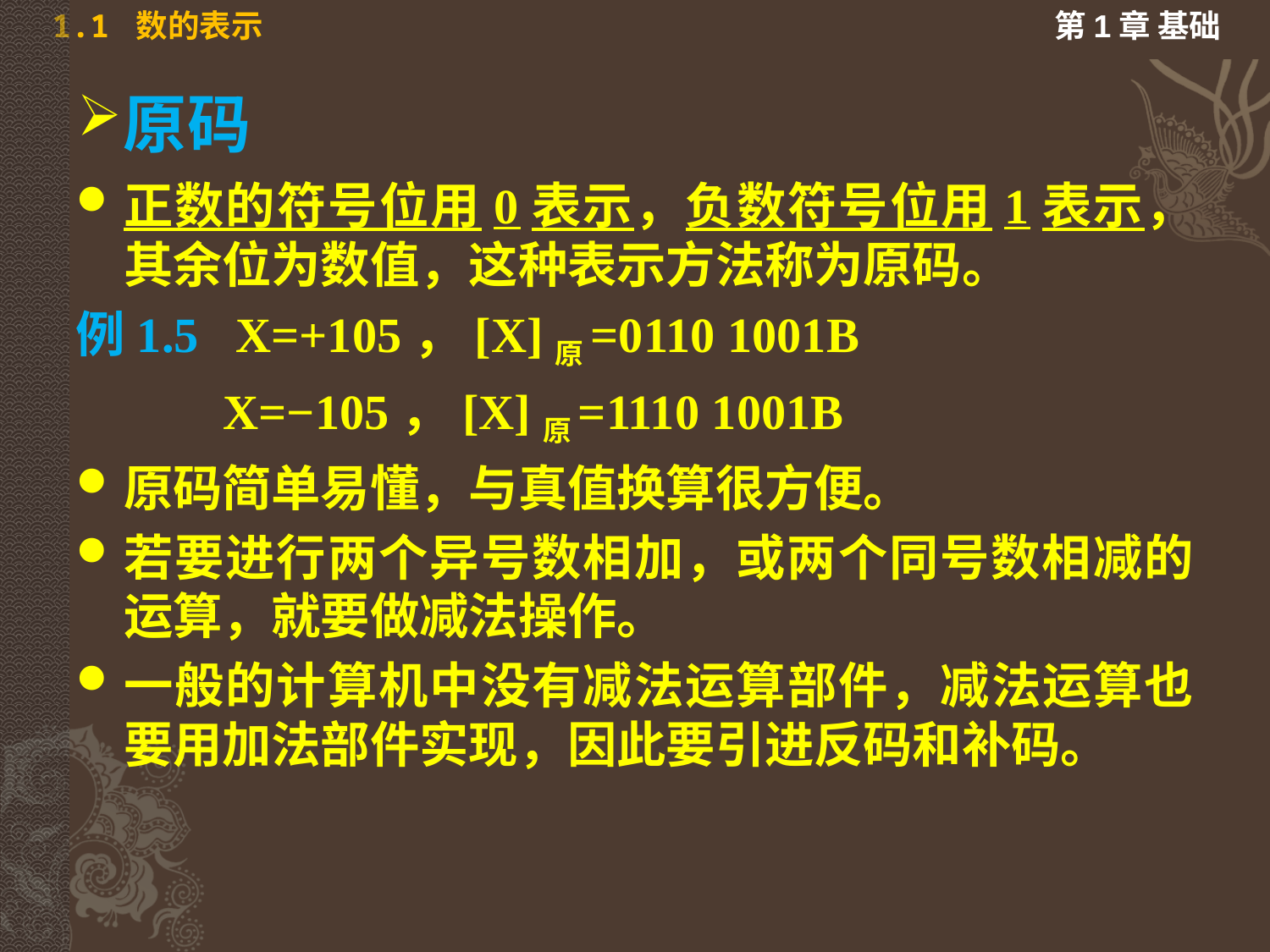

# 原码
正数的符号位用0表示，负数符号位用1表示，其余位为数值，这种表示方法称为原码。
例1.5   X=+105，[X]原=0110 1001B
            X=−105，[X]原=1110 1001B
原码简单易懂，与真值换算很方便。
若要进行两个异号数相加，或两个同号数相减的运算，就要做减法操作。
一般的计算机中没有减法运算部件，减法运算也要用加法部件实现，因此要引进反码和补码。